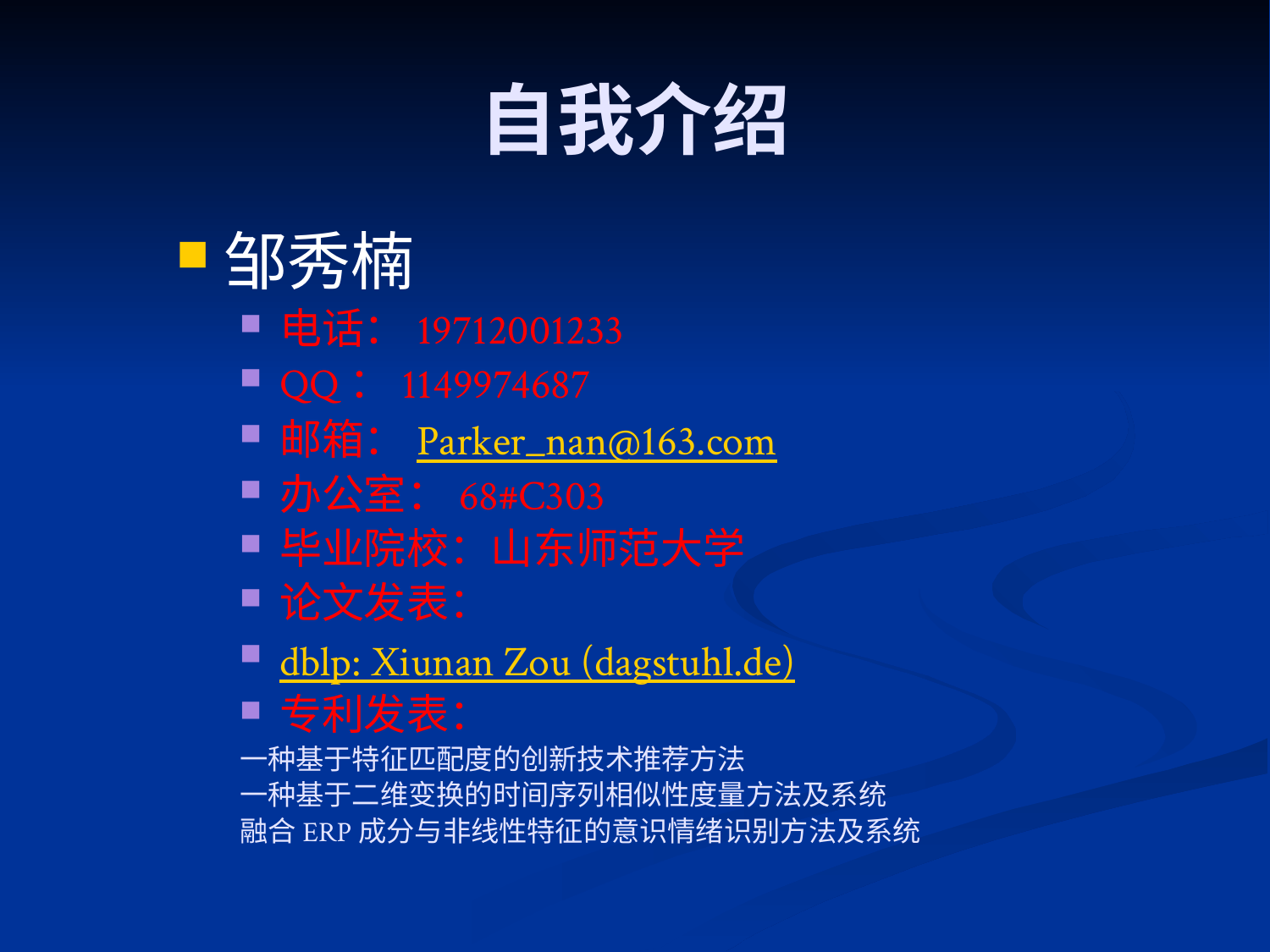

# 自我介绍
邹秀楠
电话：19712001233
QQ：1149974687
邮箱：Parker_nan@163.com
办公室：68#C303
毕业院校：山东师范大学
论文发表：
dblp: Xiunan Zou (dagstuhl.de)
专利发表：
一种基于特征匹配度的创新技术推荐方法
一种基于二维变换的时间序列相似性度量方法及系统
融合ERP成分与非线性特征的意识情绪识别方法及系统